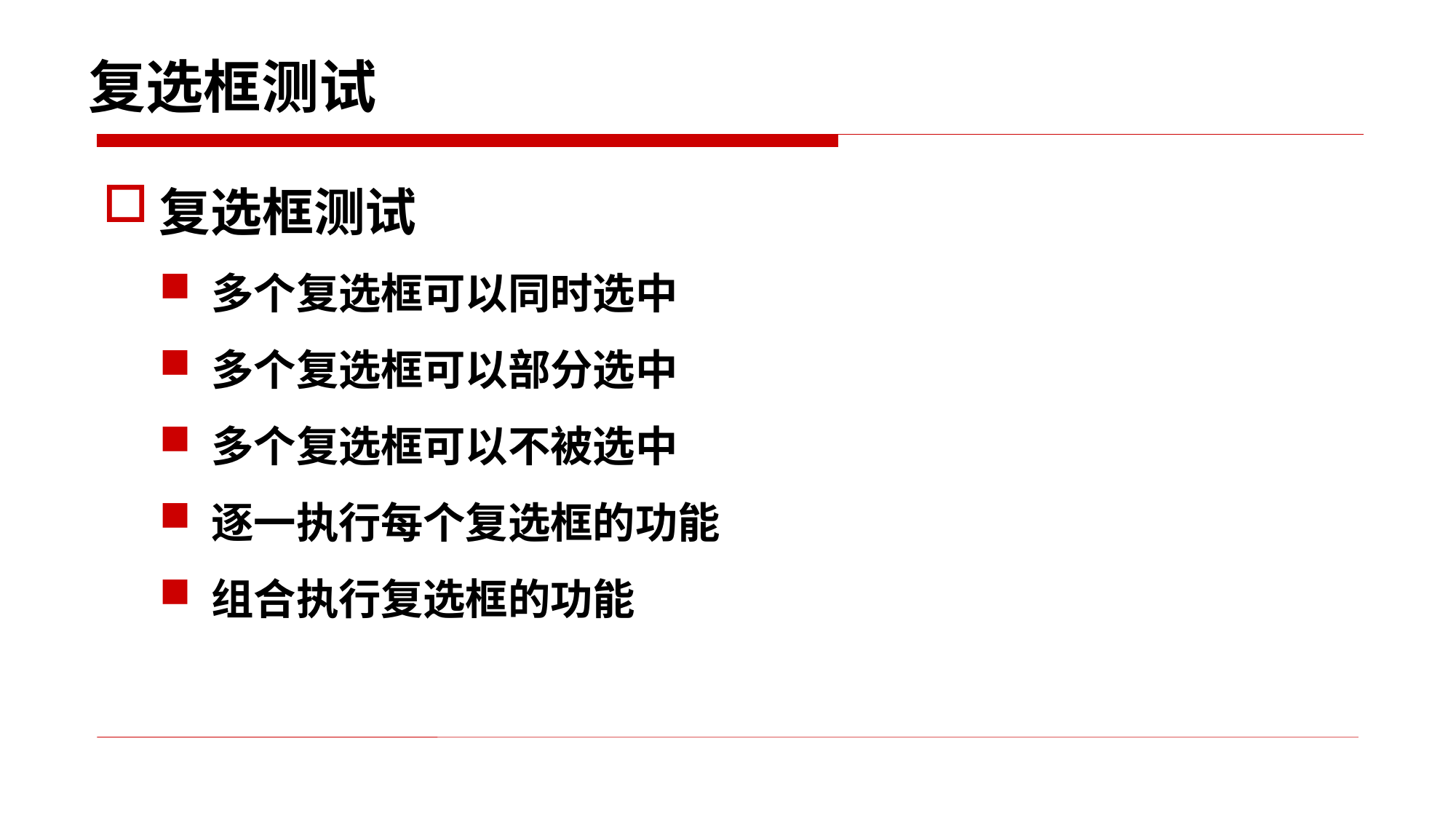

复选框测试
复选框测试
多个复选框可以同时选中
多个复选框可以部分选中
多个复选框可以不被选中
逐一执行每个复选框的功能
组合执行复选框的功能